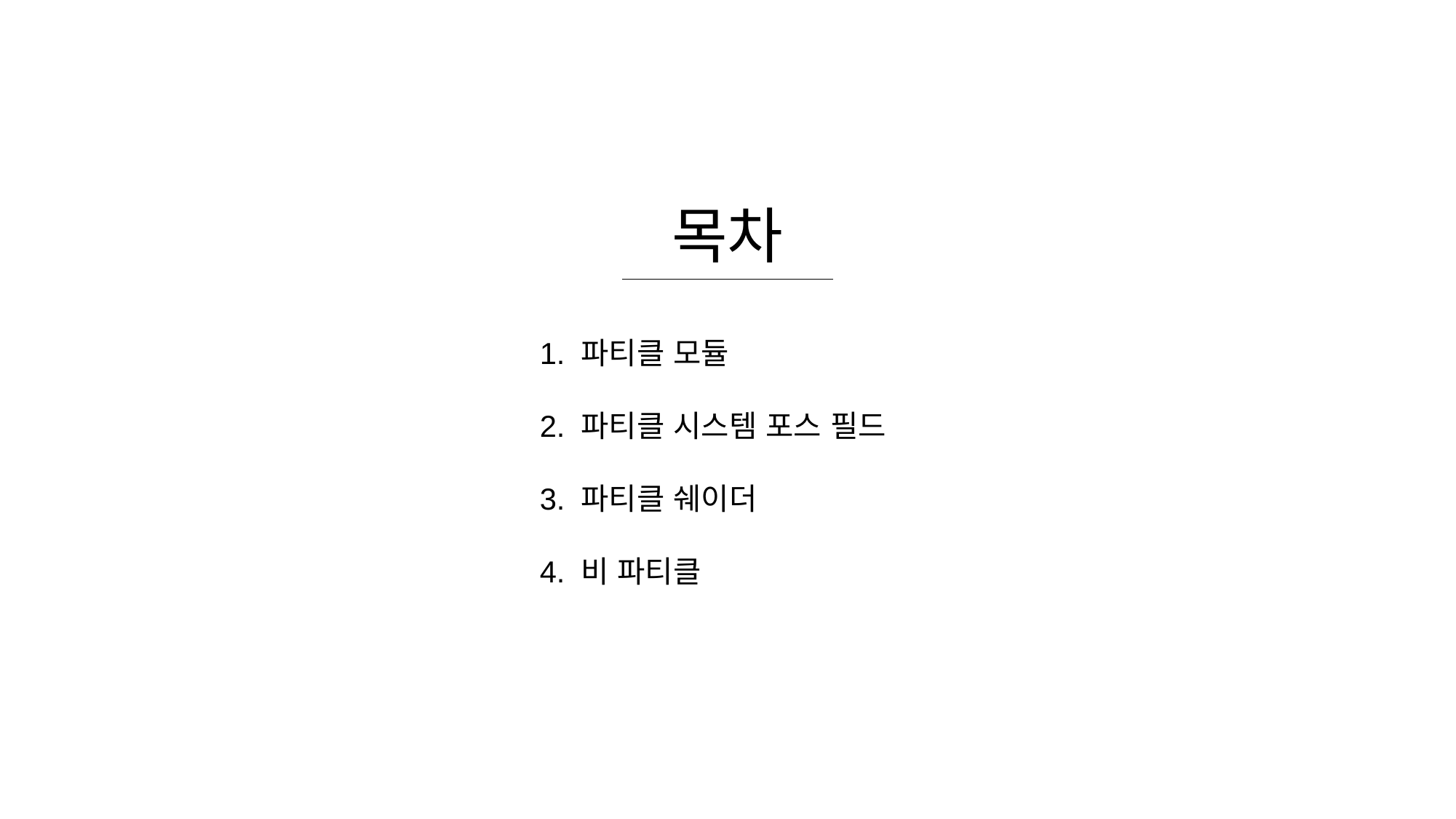

목차
1. 파티클 모듈

2. 파티클 시스템 포스 필드

3. 파티클 쉐이더

4. 비 파티클